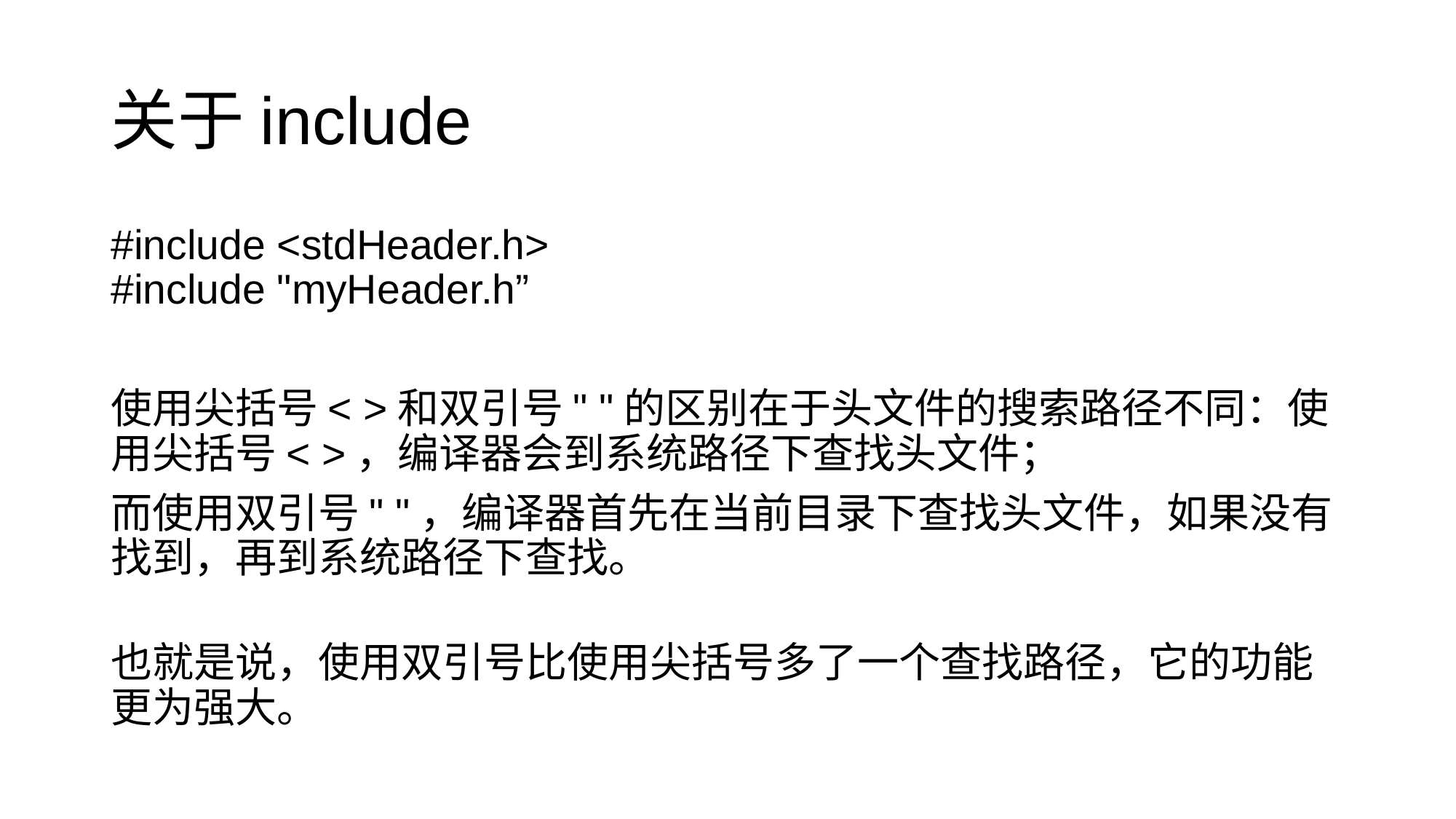

# 关于include
#include <stdHeader.h>
#include "myHeader.h”

使用尖括号< >和双引号" "的区别在于头文件的搜索路径不同：使用尖括号< >，编译器会到系统路径下查找头文件；
而使用双引号" "，编译器首先在当前目录下查找头文件，如果没有找到，再到系统路径下查找。
也就是说，使用双引号比使用尖括号多了一个查找路径，它的功能更为强大。